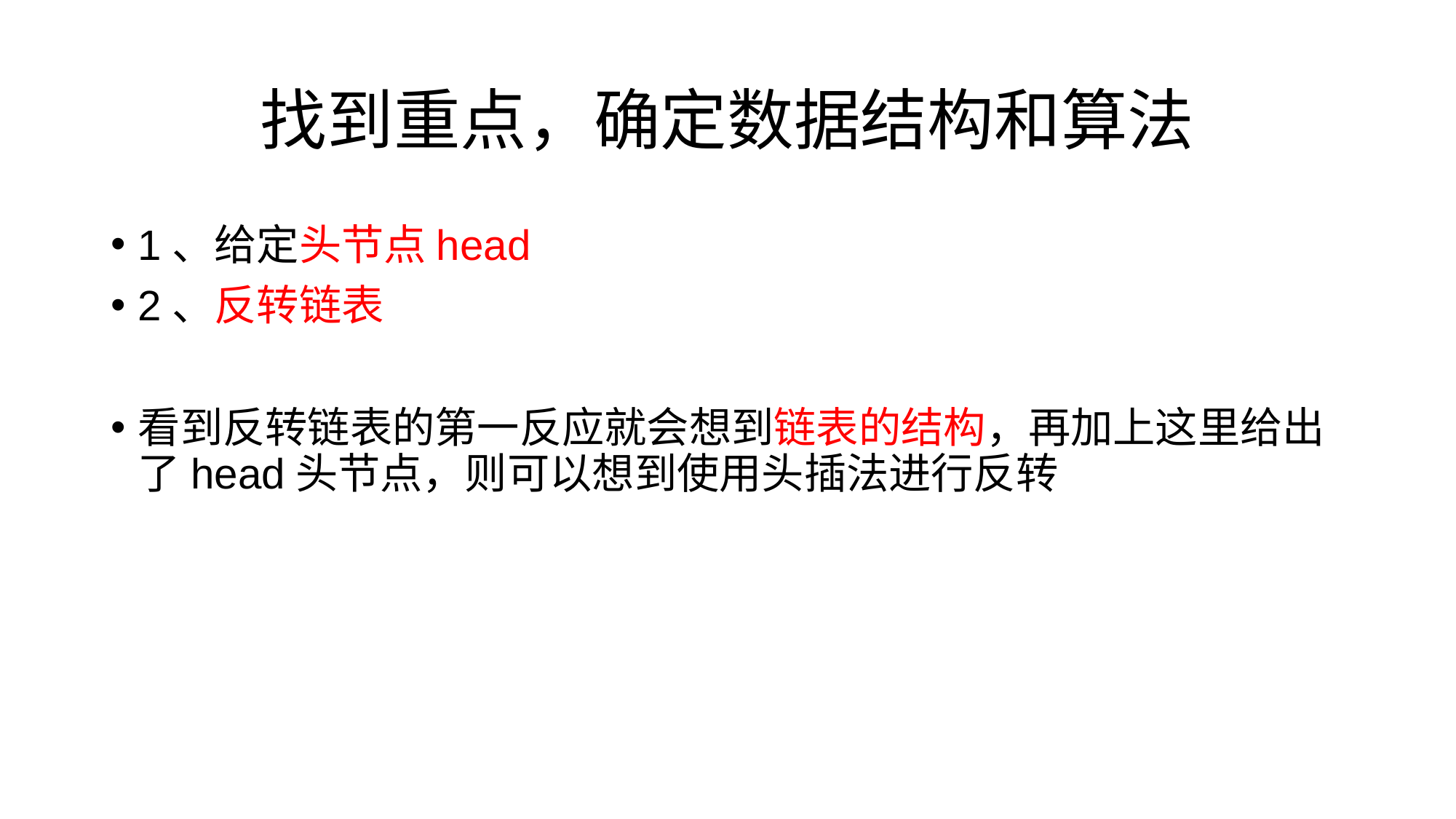

# 找到重点，确定数据结构和算法
1、给定头节点head
2、反转链表

看到反转链表的第一反应就会想到链表的结构，再加上这里给出了head头节点，则可以想到使用头插法进行反转